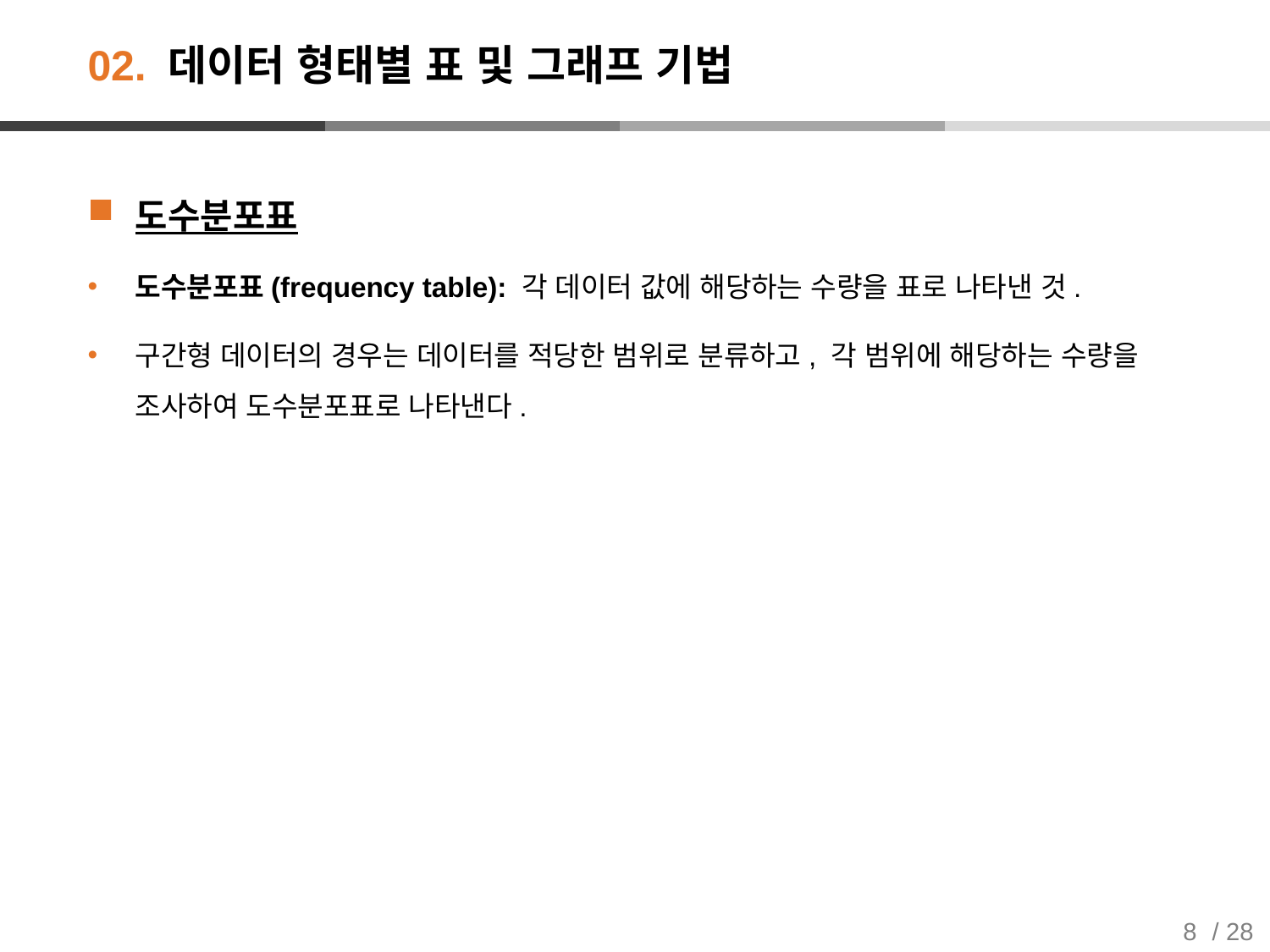

# 02. 데이터 형태별 표 및 그래프 기법
도수분포표
도수분포표(frequency table): 각 데이터 값에 해당하는 수량을 표로 나타낸 것.
구간형 데이터의 경우는 데이터를 적당한 범위로 분류하고, 각 범위에 해당하는 수량을 조사하여 도수분포표로 나타낸다.